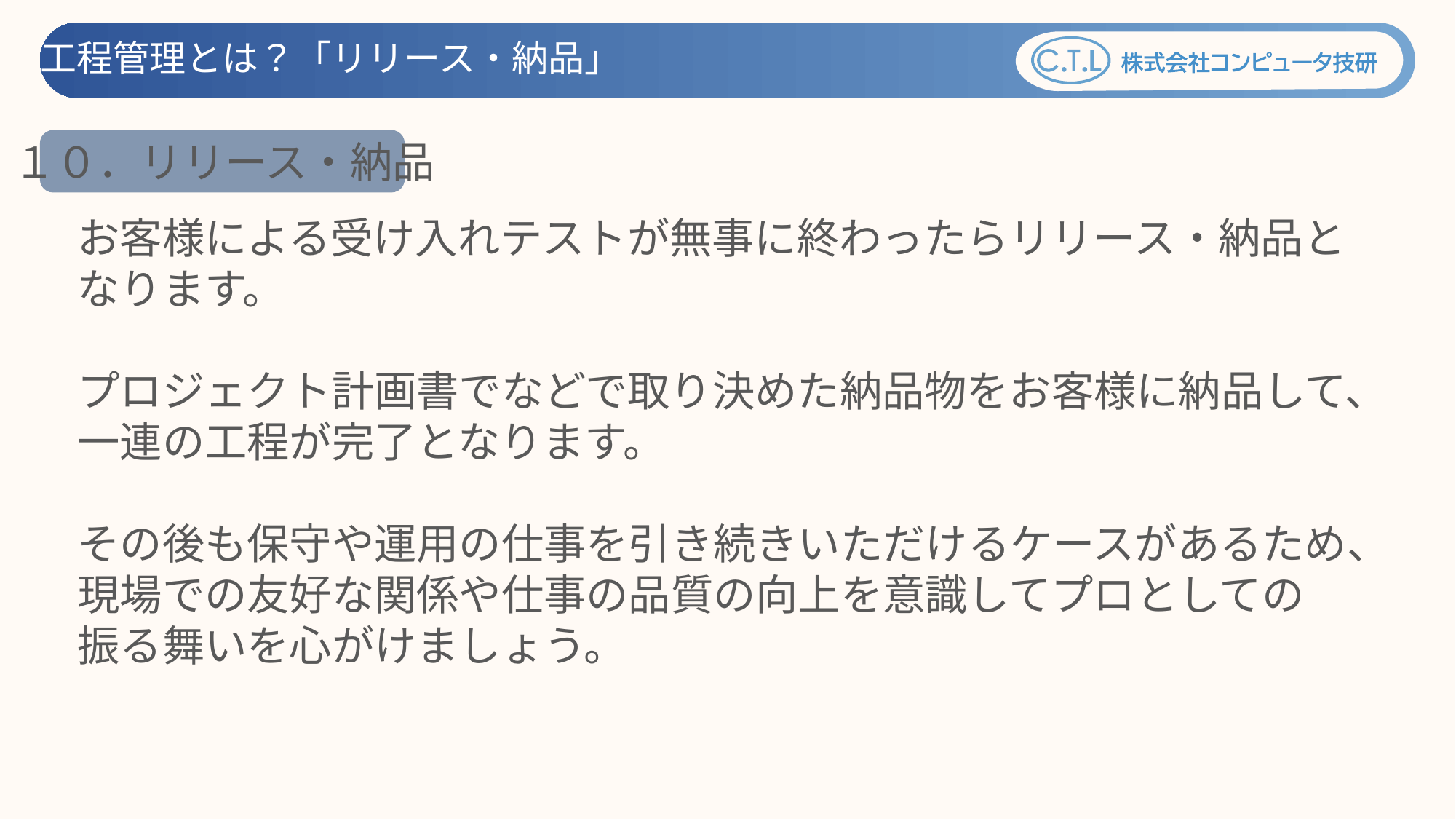

工程管理とは？「リリース・納品」

１０．リリース・納品
お客様による受け入れテストが無事に終わったらリリース・納品と
なります。

プロジェクト計画書でなどで取り決めた納品物をお客様に納品して、
一連の工程が完了となります。

その後も保守や運用の仕事を引き続きいただけるケースがあるため、
現場での友好な関係や仕事の品質の向上を意識してプロとしての
振る舞いを心がけましょう。